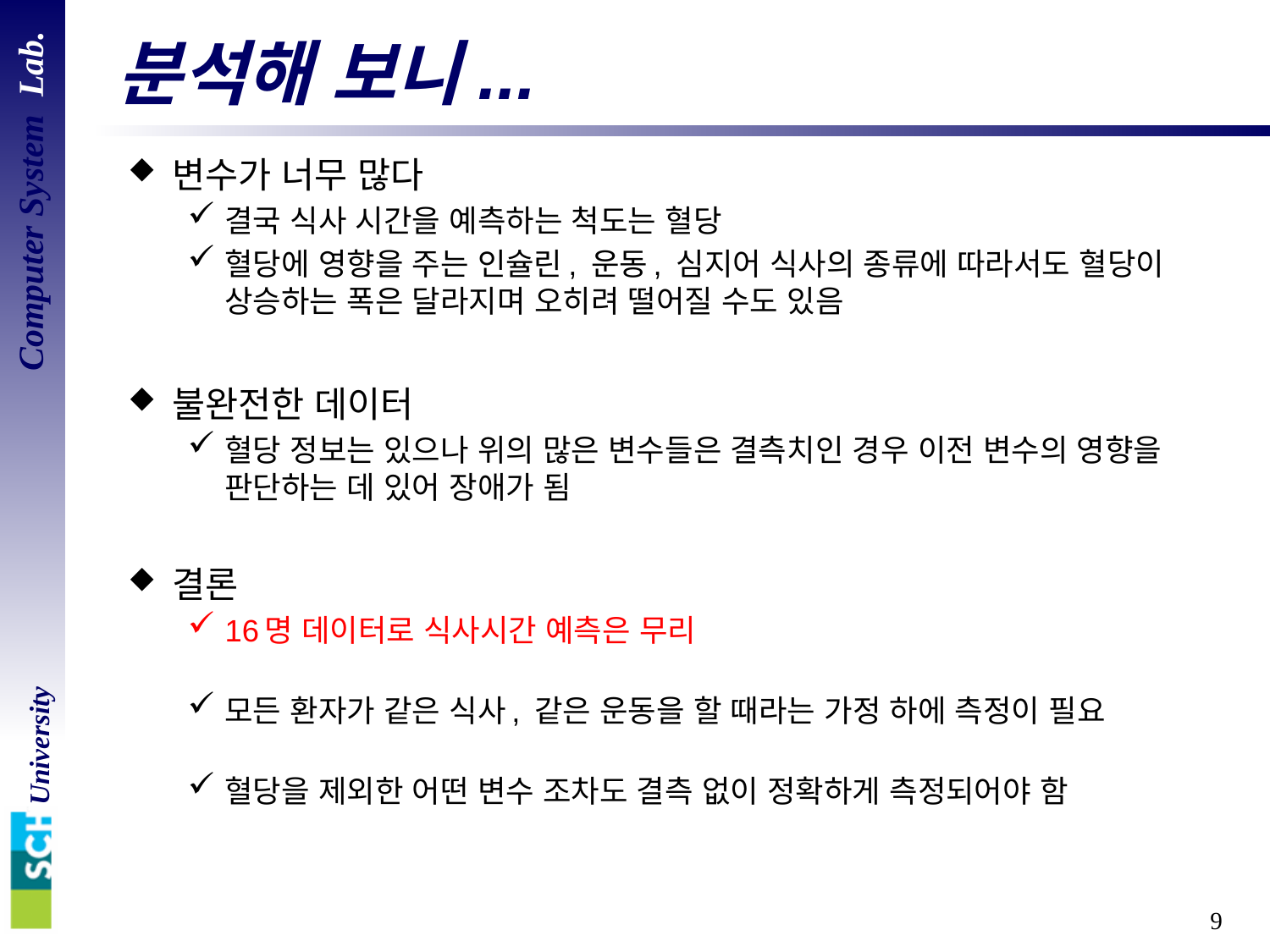

# 분석해 보니...
변수가 너무 많다
결국 식사 시간을 예측하는 척도는 혈당
혈당에 영향을 주는 인슐린, 운동, 심지어 식사의 종류에 따라서도 혈당이 상승하는 폭은 달라지며 오히려 떨어질 수도 있음

불완전한 데이터
혈당 정보는 있으나 위의 많은 변수들은 결측치인 경우 이전 변수의 영향을 판단하는 데 있어 장애가 됨

결론
16명 데이터로 식사시간 예측은 무리
모든 환자가 같은 식사, 같은 운동을 할 때라는 가정 하에 측정이 필요
혈당을 제외한 어떤 변수 조차도 결측 없이 정확하게 측정되어야 함